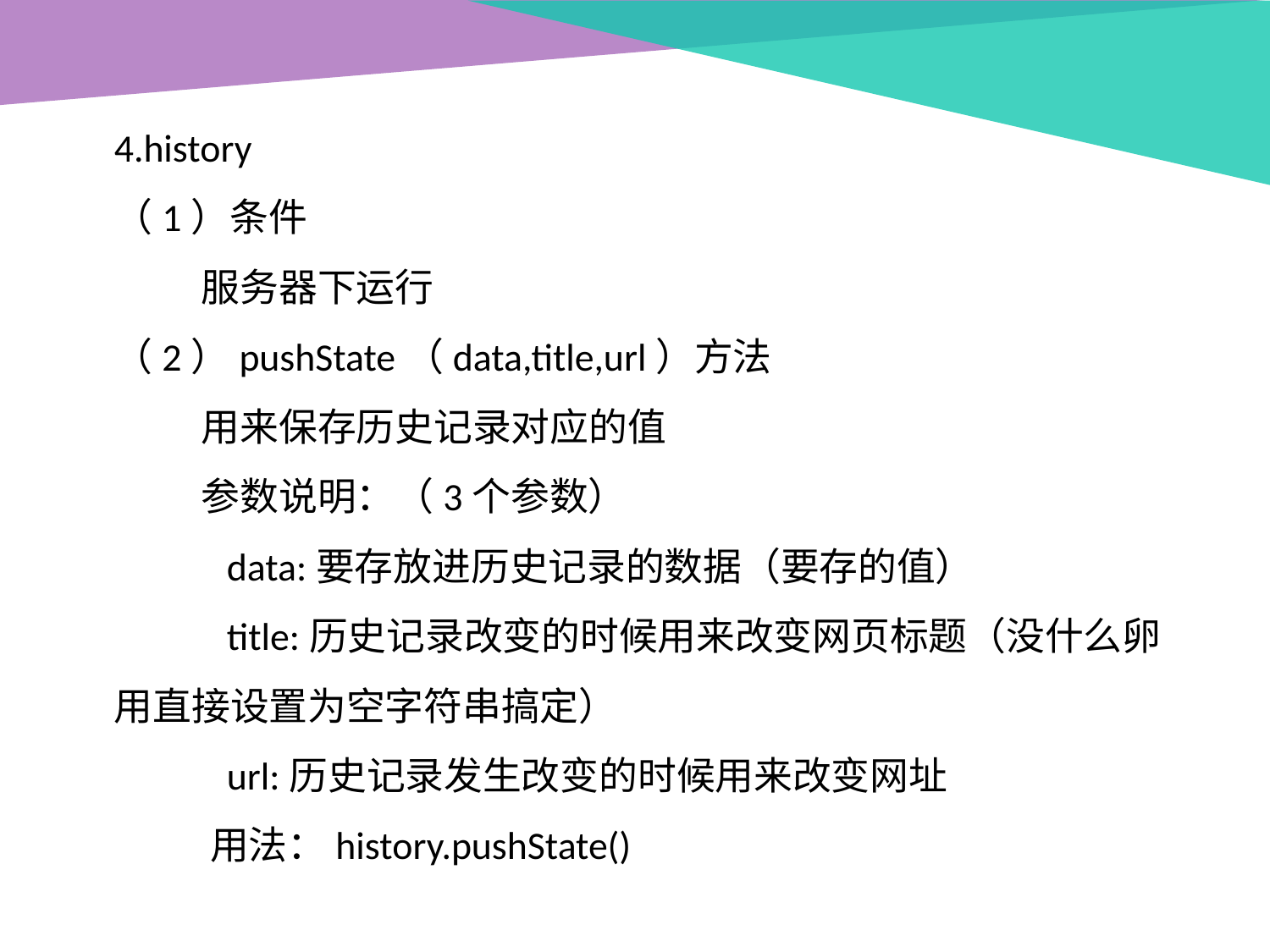

4.history
（1）条件
         服务器下运行
（2）pushState（data,title,url）方法
         用来保存历史记录对应的值
         参数说明：（3个参数）
             data:要存放进历史记录的数据（要存的值）
             title:历史记录改变的时候用来改变网页标题（没什么卵用直接设置为空字符串搞定）
             url:历史记录发生改变的时候用来改变网址
          用法：history.pushState()